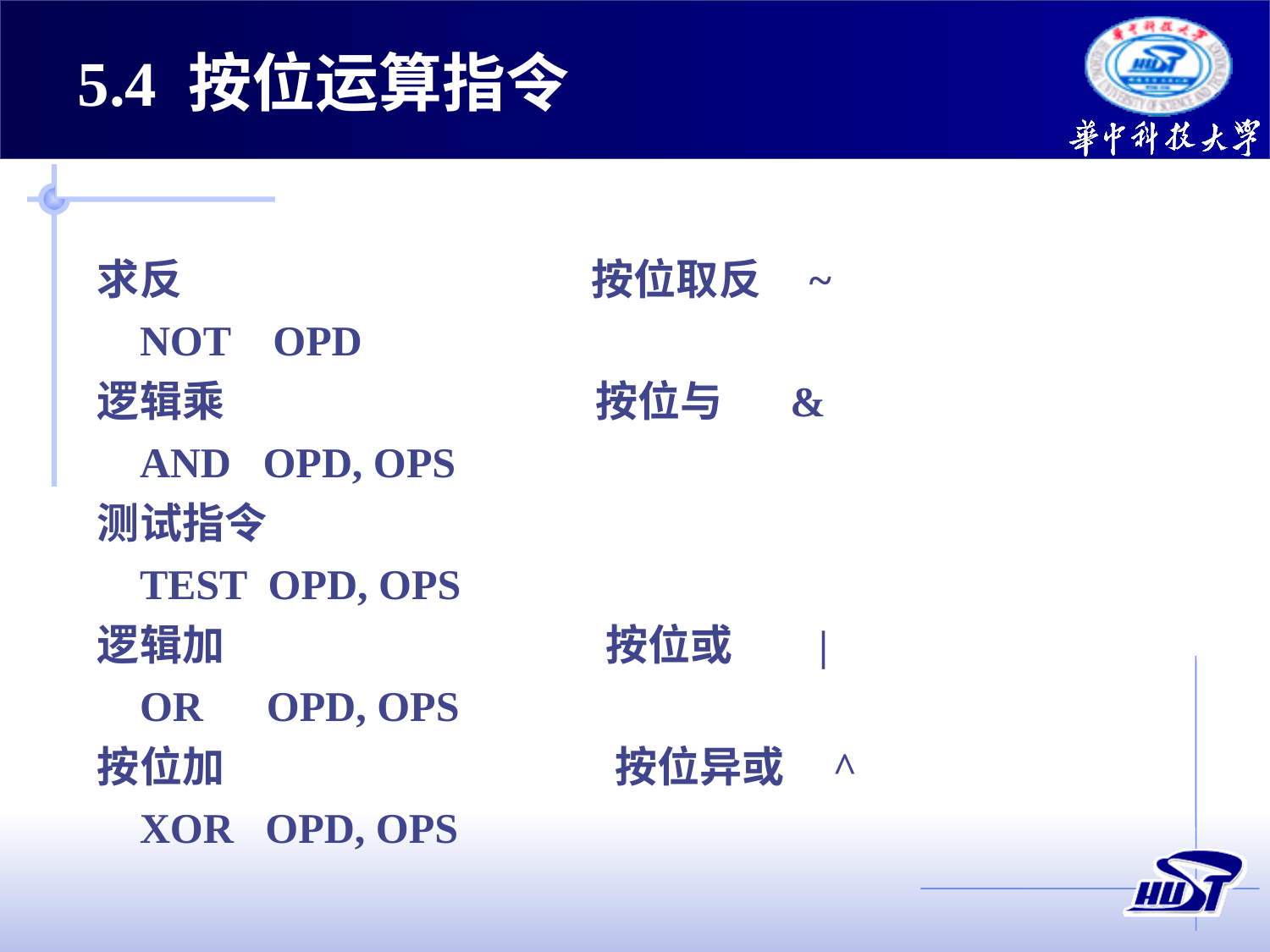

5.4 按位运算指令
求反                                           按位取反    ~
    NOT    OPD
逻辑乘                                       按位与      &
    AND   OPD, OPS
测试指令
    TEST  OPD, OPS
逻辑加                                        按位或        |
    OR      OPD, OPS
按位加                                         按位异或    ^
    XOR   OPD, OPS